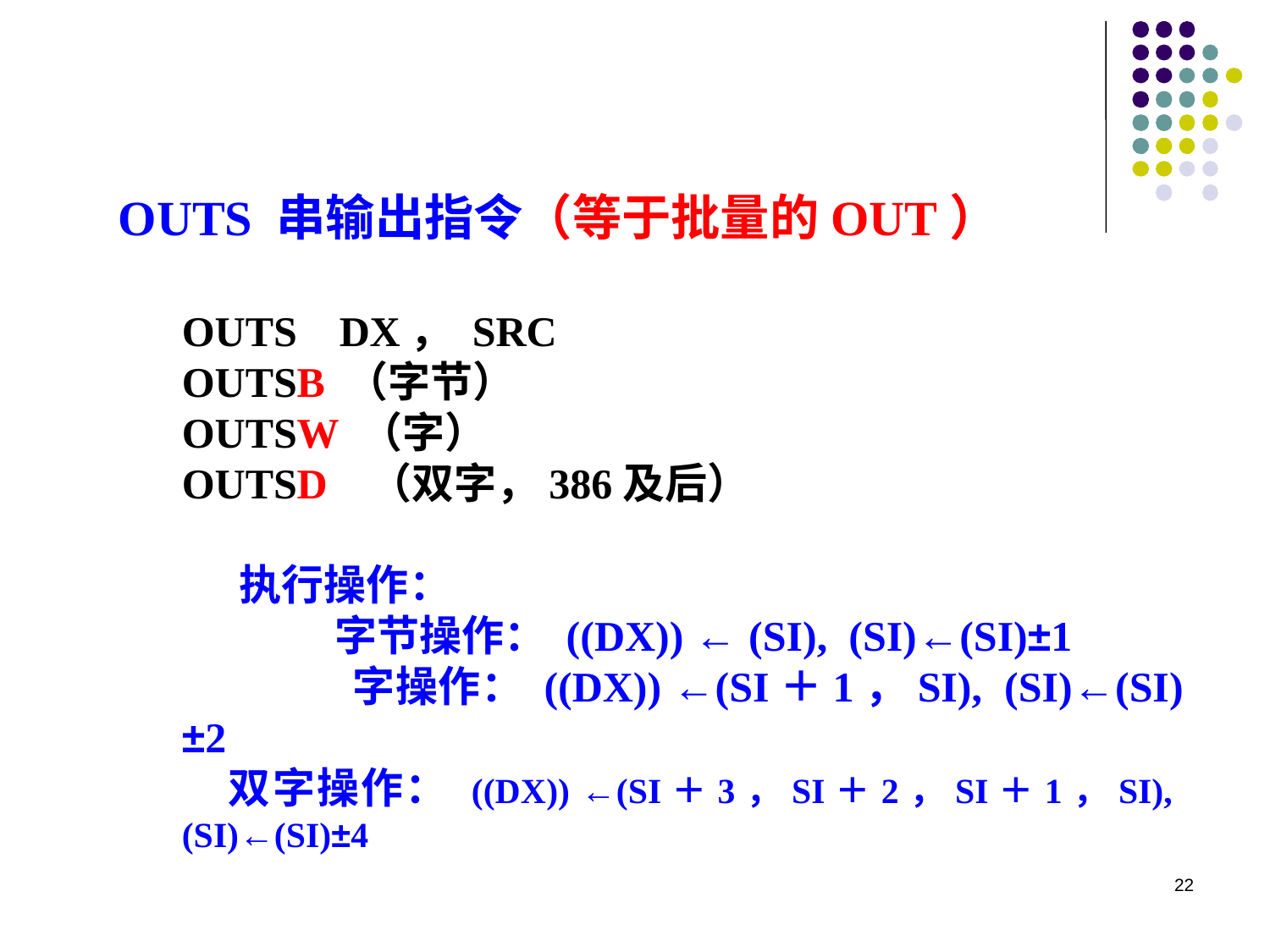

OUTS 串输出指令（等于批量的OUT）

OUTS    DX， SRC
OUTSB （字节）
OUTSW （字）
OUTSD   （双字，386及后）

     执行操作：
               字节操作： ((DX)) ← (SI),  (SI)←(SI)±1
                字操作： ((DX)) ←(SI＋1，SI),  (SI)←(SI)±2
   双字操作： ((DX)) ←(SI＋3，SI＋2，SI＋1，SI),  (SI)←(SI)±4
22